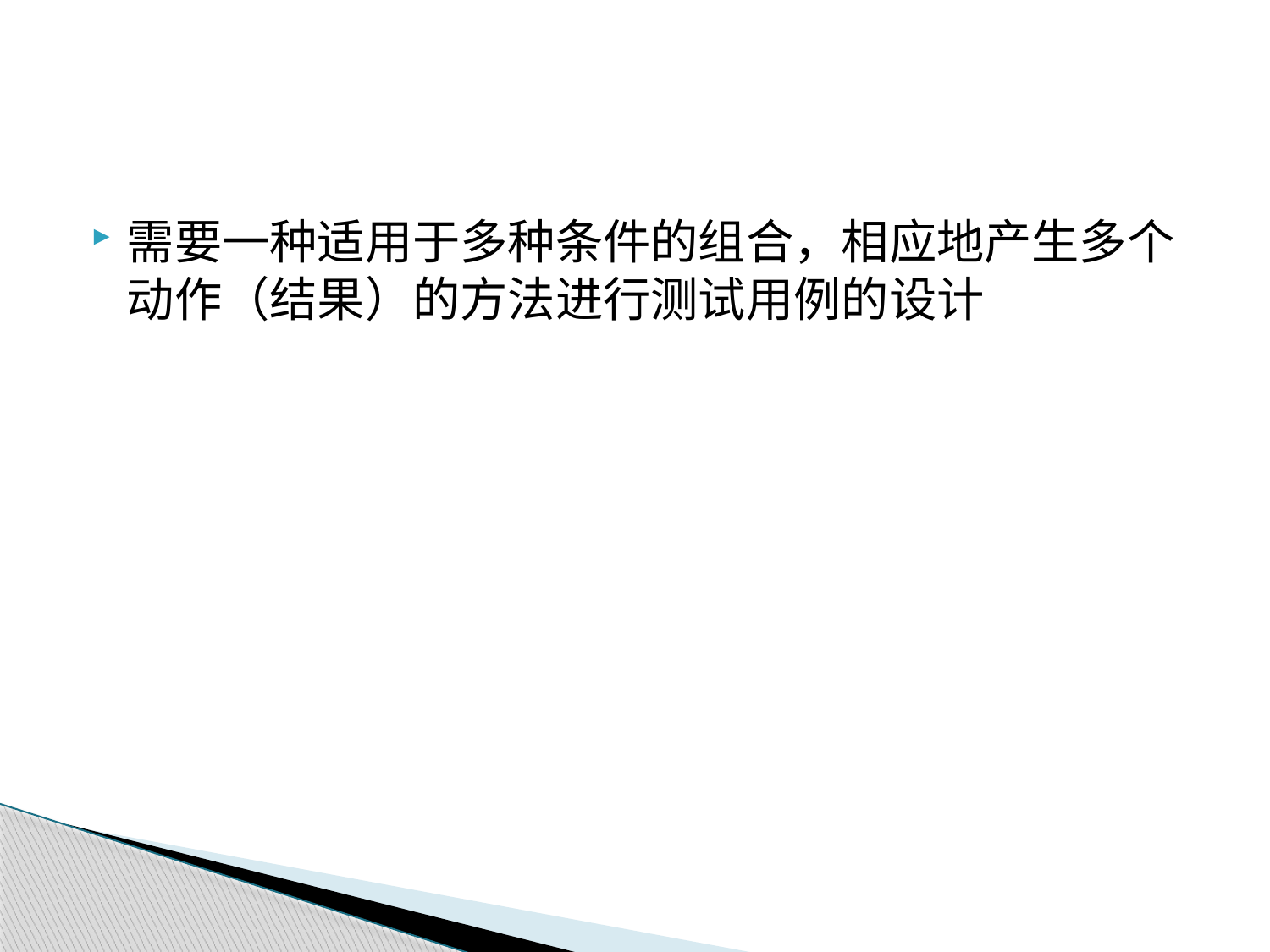

#
需要一种适用于多种条件的组合，相应地产生多个动作（结果）的方法进行测试用例的设计